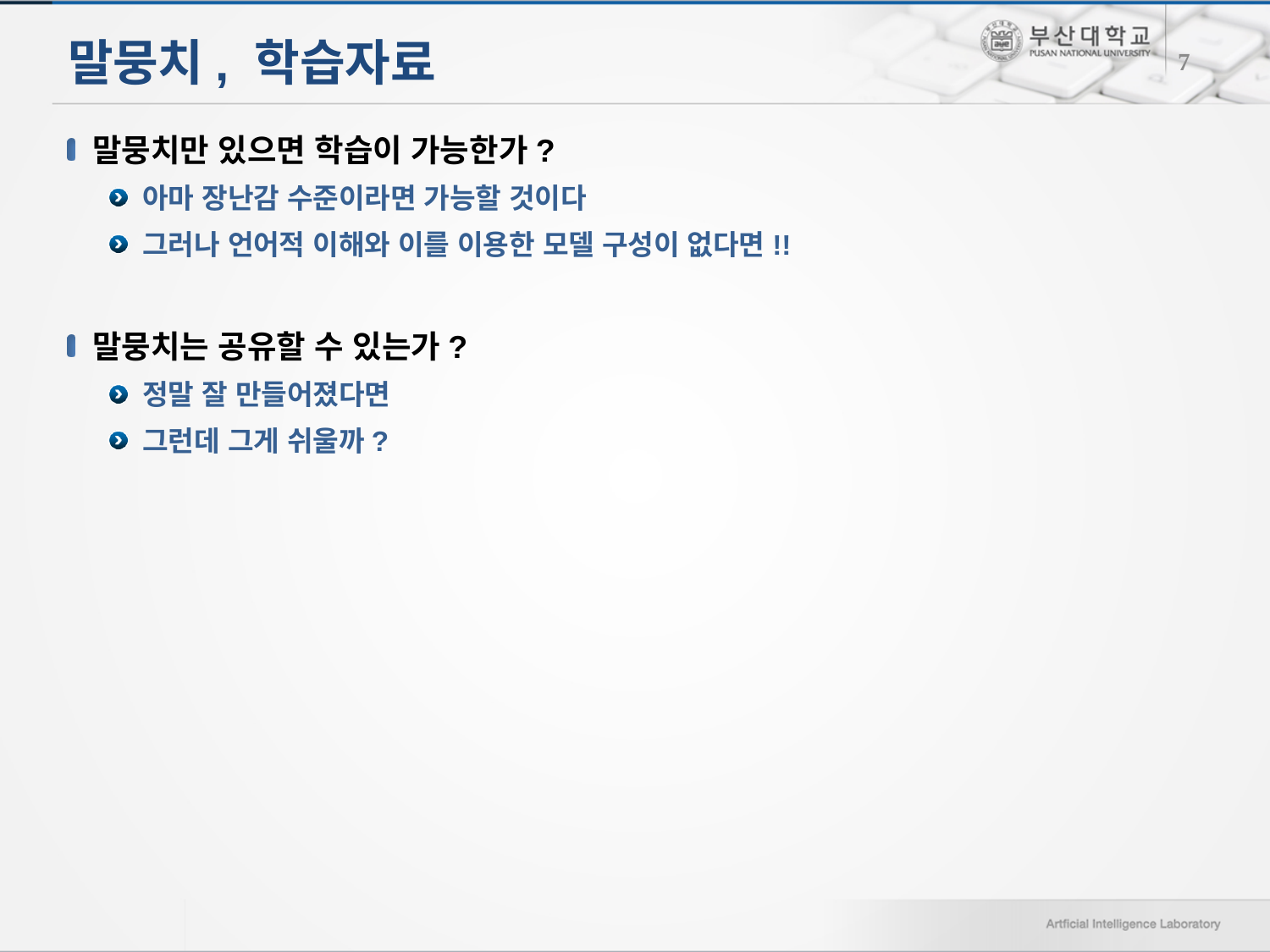

# 말뭉치, 학습자료
7
말뭉치만 있으면 학습이 가능한가?
아마 장난감 수준이라면 가능할 것이다
그러나 언어적 이해와 이를 이용한 모델 구성이 없다면!!

말뭉치는 공유할 수 있는가?
정말 잘 만들어졌다면
그런데 그게 쉬울까?